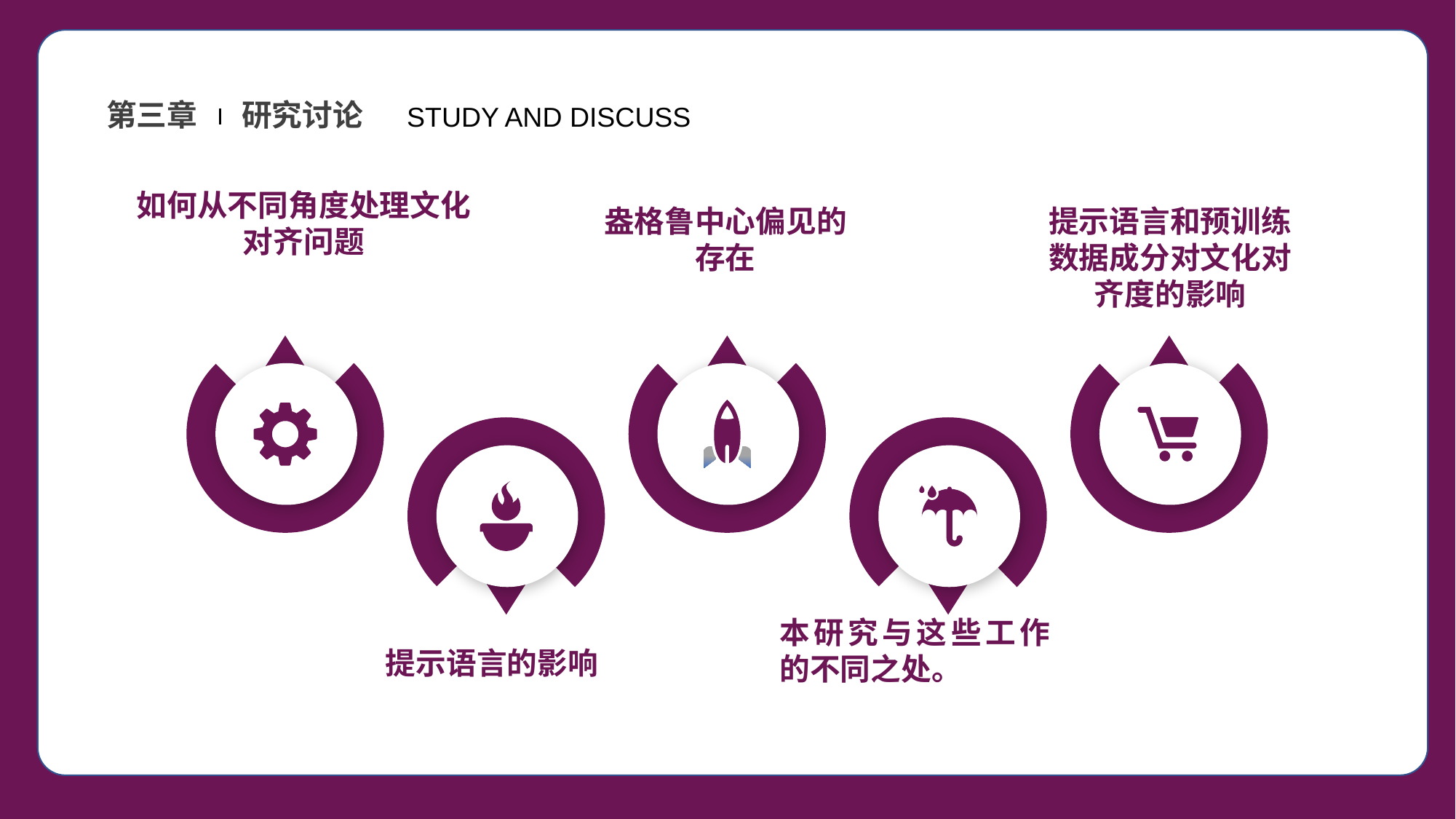

第三章
研究讨论
STUDY AND DISCUSS
如何从不同角度处理文化对齐问题
盎格鲁中心偏见的存在
提示语言和预训练数据成分对文化对齐度的影响

本研究与这些工作的不同之处。
提示语言的影响